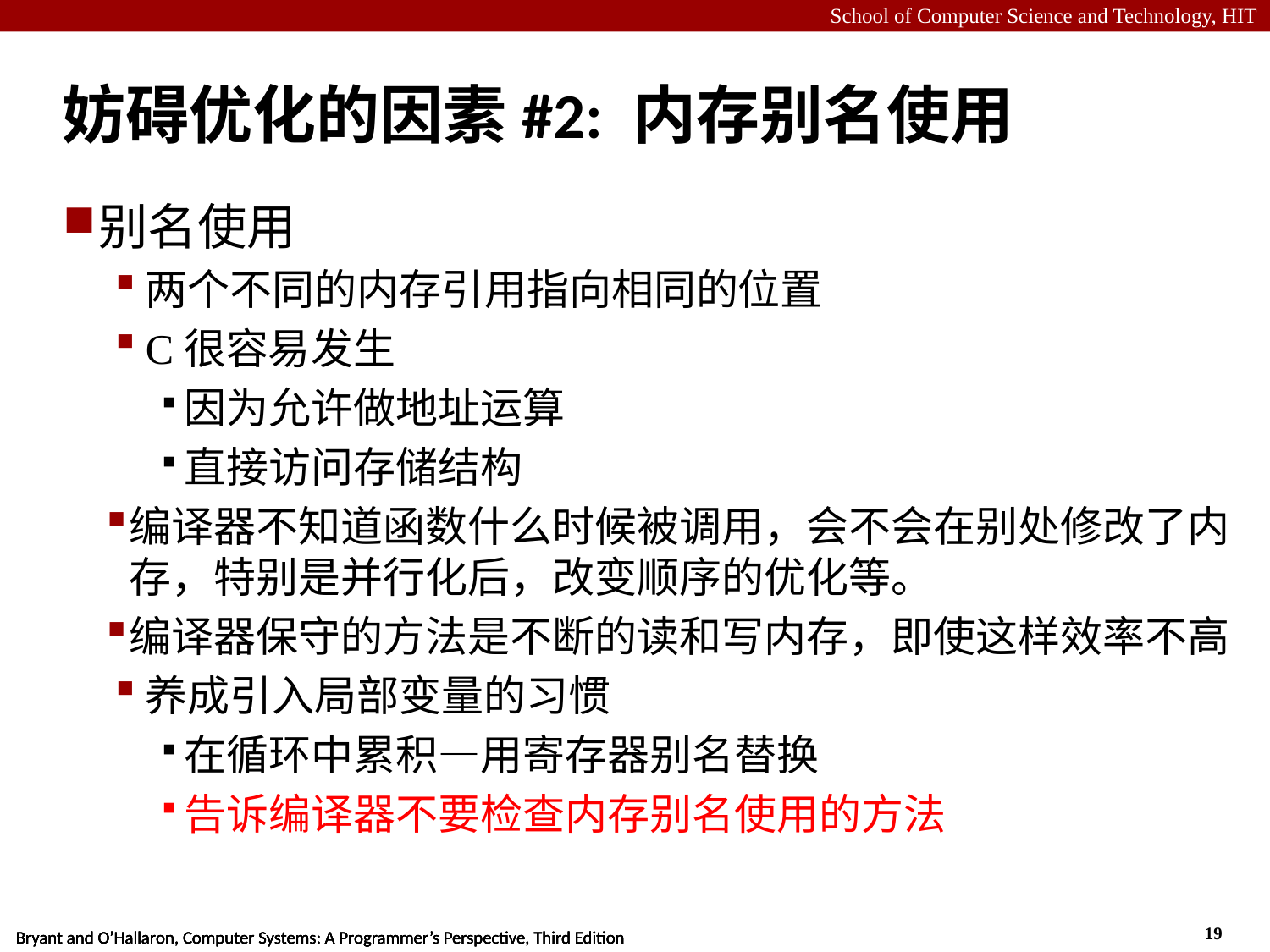

# 妨碍优化的因素#2: 内存别名使用
别名使用
两个不同的内存引用指向相同的位置
C很容易发生
因为允许做地址运算
直接访问存储结构
编译器不知道函数什么时候被调用，会不会在别处修改了内存，特别是并行化后，改变顺序的优化等。
编译器保守的方法是不断的读和写内存，即使这样效率不高
养成引入局部变量的习惯
在循环中累积—用寄存器别名替换
告诉编译器不要检查内存别名使用的方法